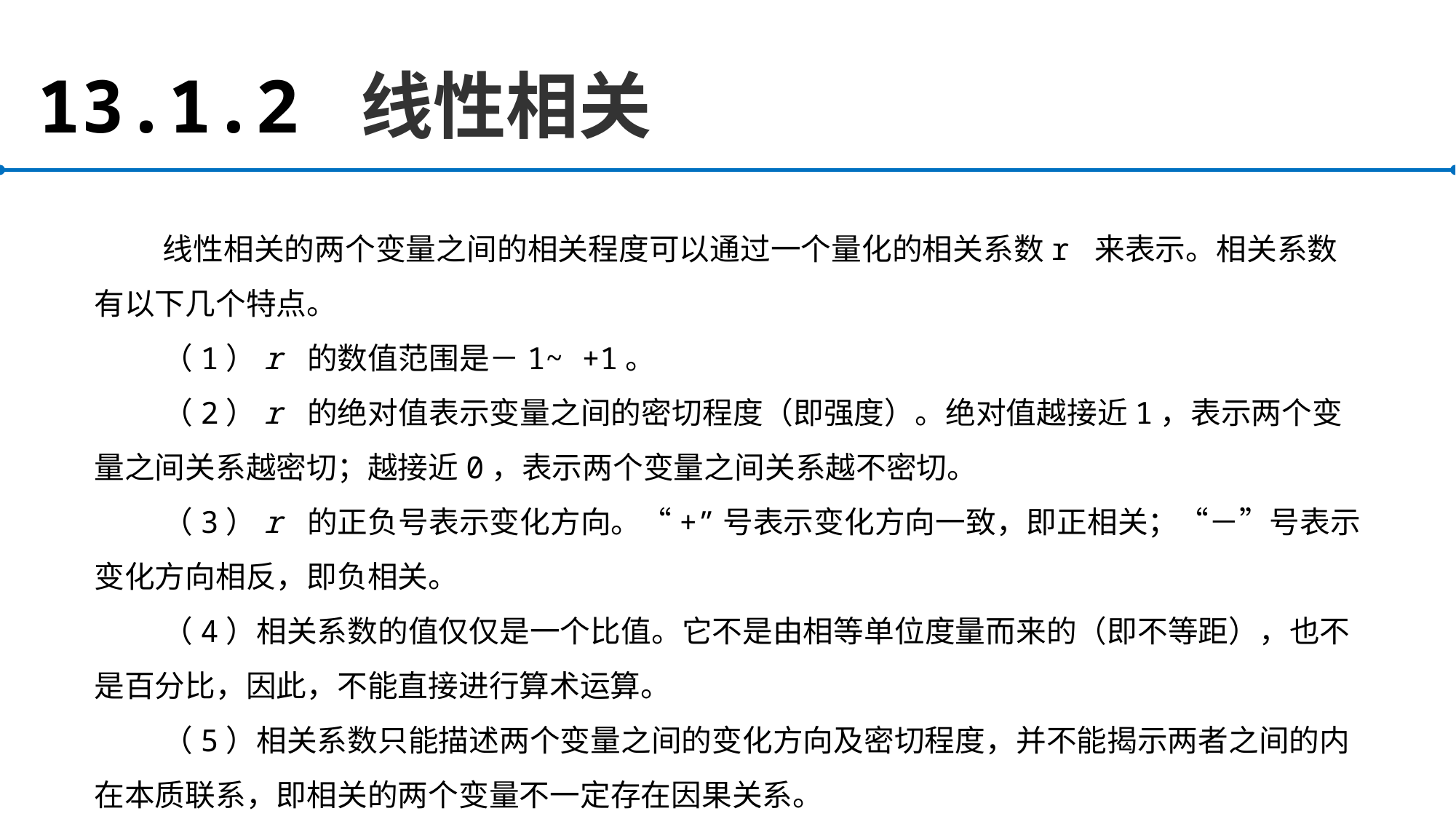

# 13.1.2 线性相关
线性相关的两个变量之间的相关程度可以通过一个量化的相关系数r 来表示。相关系数有以下几个特点。
（1）r 的数值范围是－1~ +1。
（2）r 的绝对值表示变量之间的密切程度（即强度）。绝对值越接近1，表示两个变量之间关系越密切；越接近0，表示两个变量之间关系越不密切。
（3）r 的正负号表示变化方向。“+”号表示变化方向一致，即正相关；“－”号表示变化方向相反，即负相关。
（4）相关系数的值仅仅是一个比值。它不是由相等单位度量而来的（即不等距），也不是百分比，因此，不能直接进行算术运算。
（5）相关系数只能描述两个变量之间的变化方向及密切程度，并不能揭示两者之间的内在本质联系，即相关的两个变量不一定存在因果关系。